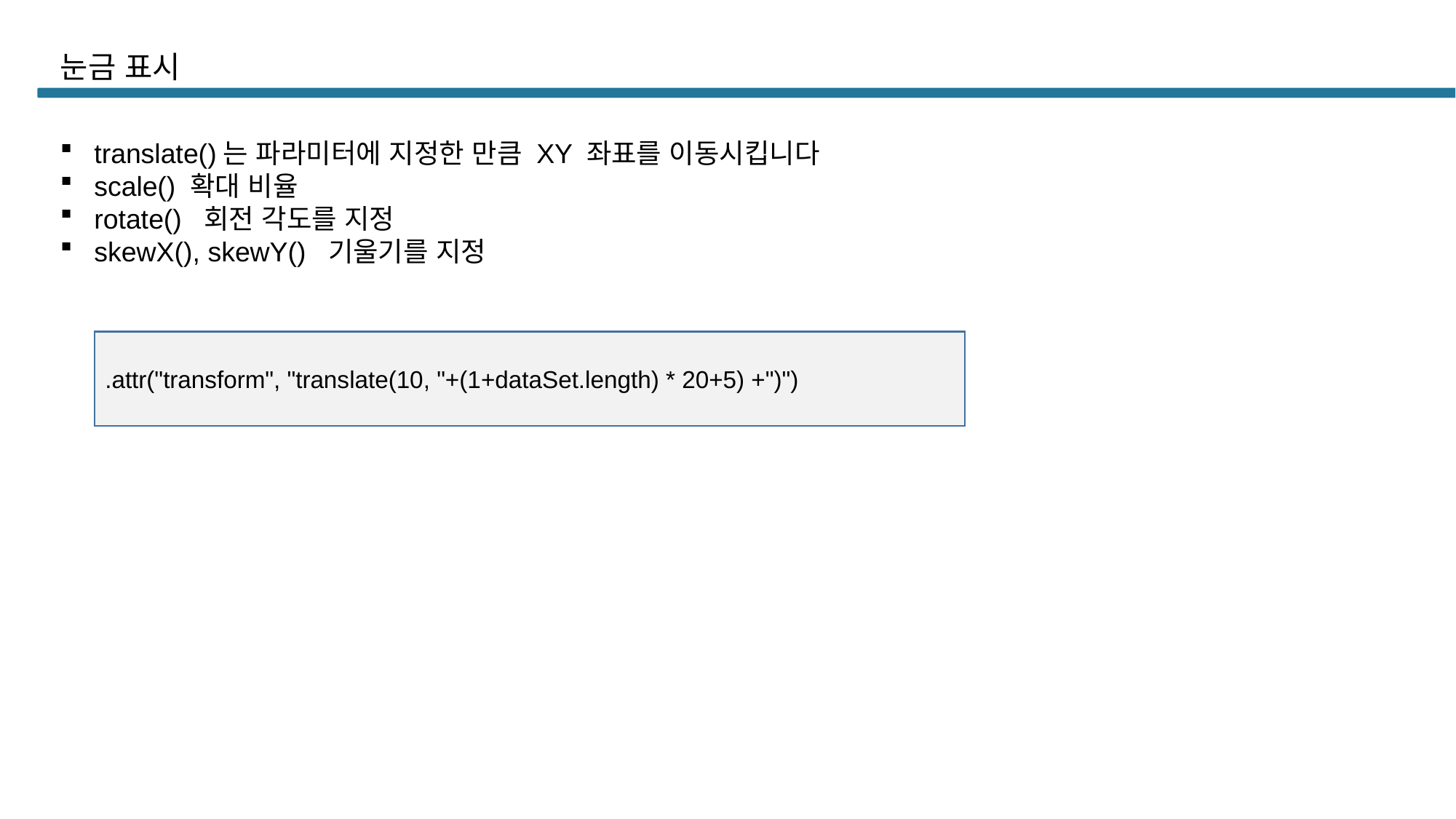

# 눈금 표시
translate()는 파라미터에 지정한 만큼 XY 좌표를 이동시킵니다
scale() 확대 비율
rotate()  회전 각도를 지정
skewX(), skewY()  기울기를 지정
.attr("transform", "translate(10, "+(1+dataSet.length) * 20+5) +")")